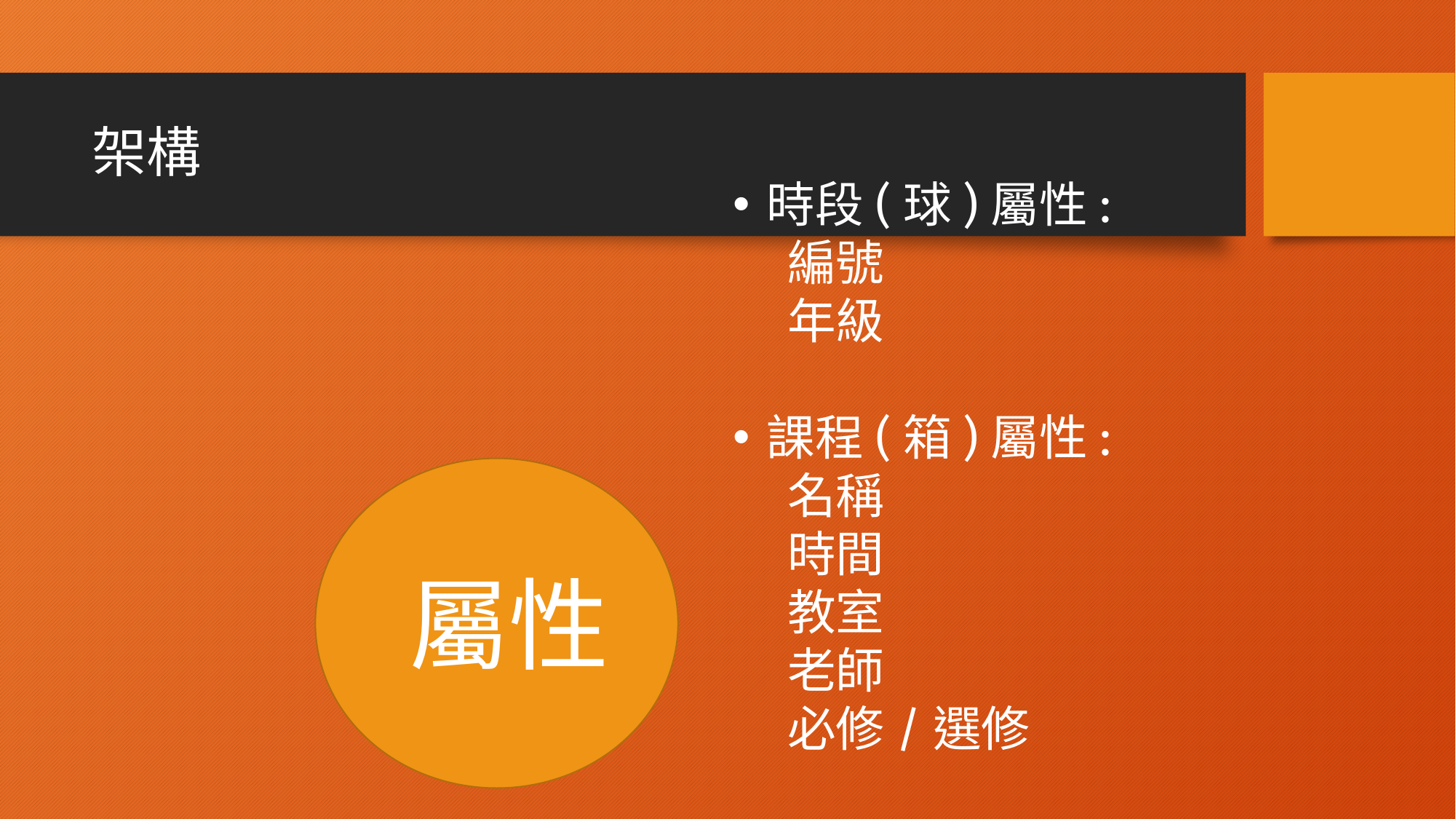

# 架構
時段(球)屬性:
編號
年級

課程(箱)屬性:
名稱
時間
教室
老師
必修/選修

屬性